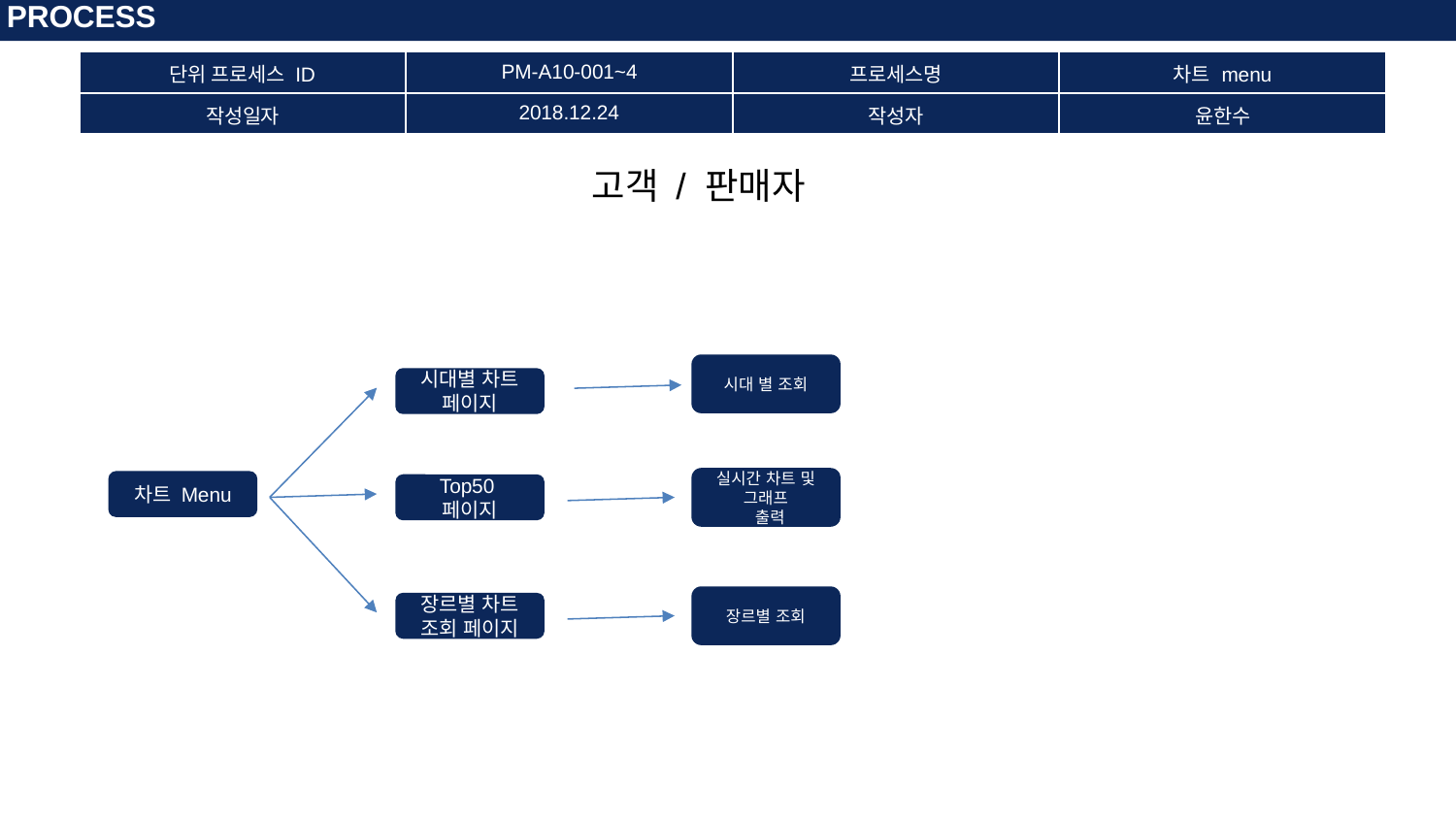

PROCESS
PROCESS
| 단위 프로세스 ID | PM-A10-001~4 | 프로세스명 | 차트 menu |
| --- | --- | --- | --- |
| 작성일자 | 2018.12.24 | 작성자 | 윤한수 |
고객 / 판매자
시대 별 조회
시대별 차트
페이지
실시간 차트 및 그래프
 출력
차트 Menu
Top50
페이지
장르별 조회
장르별 차트 조회 페이지